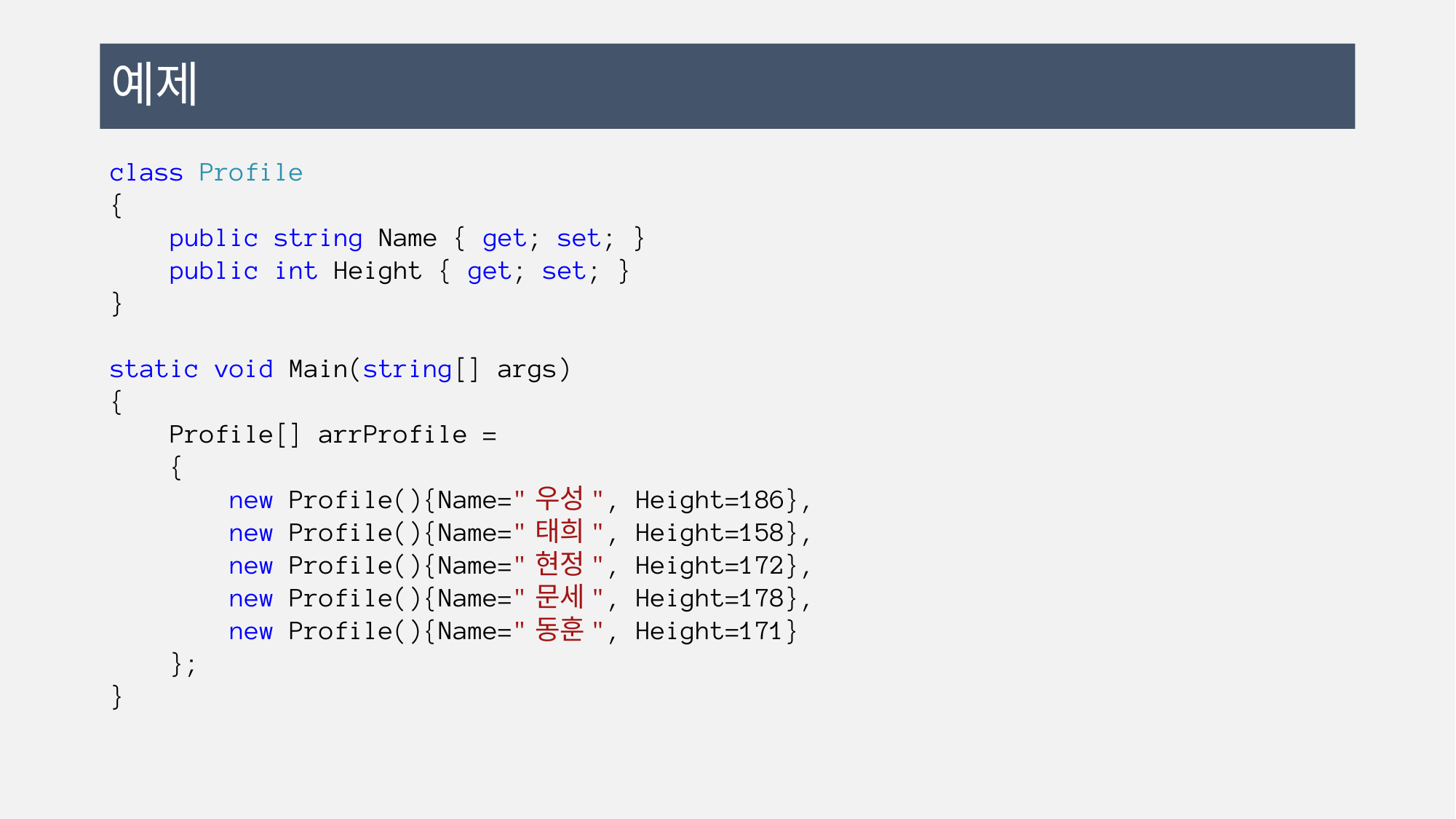

# 예제

class Profile
{
    public string Name { get; set; }
    public int Height { get; set; }
}

static void Main(string[] args)
{
    Profile[] arrProfile =
    {
        new Profile(){Name="우성", Height=186},
        new Profile(){Name="태희", Height=158},
        new Profile(){Name="현정", Height=172},
        new Profile(){Name="문세", Height=178},
        new Profile(){Name="동훈", Height=171}
    };
}